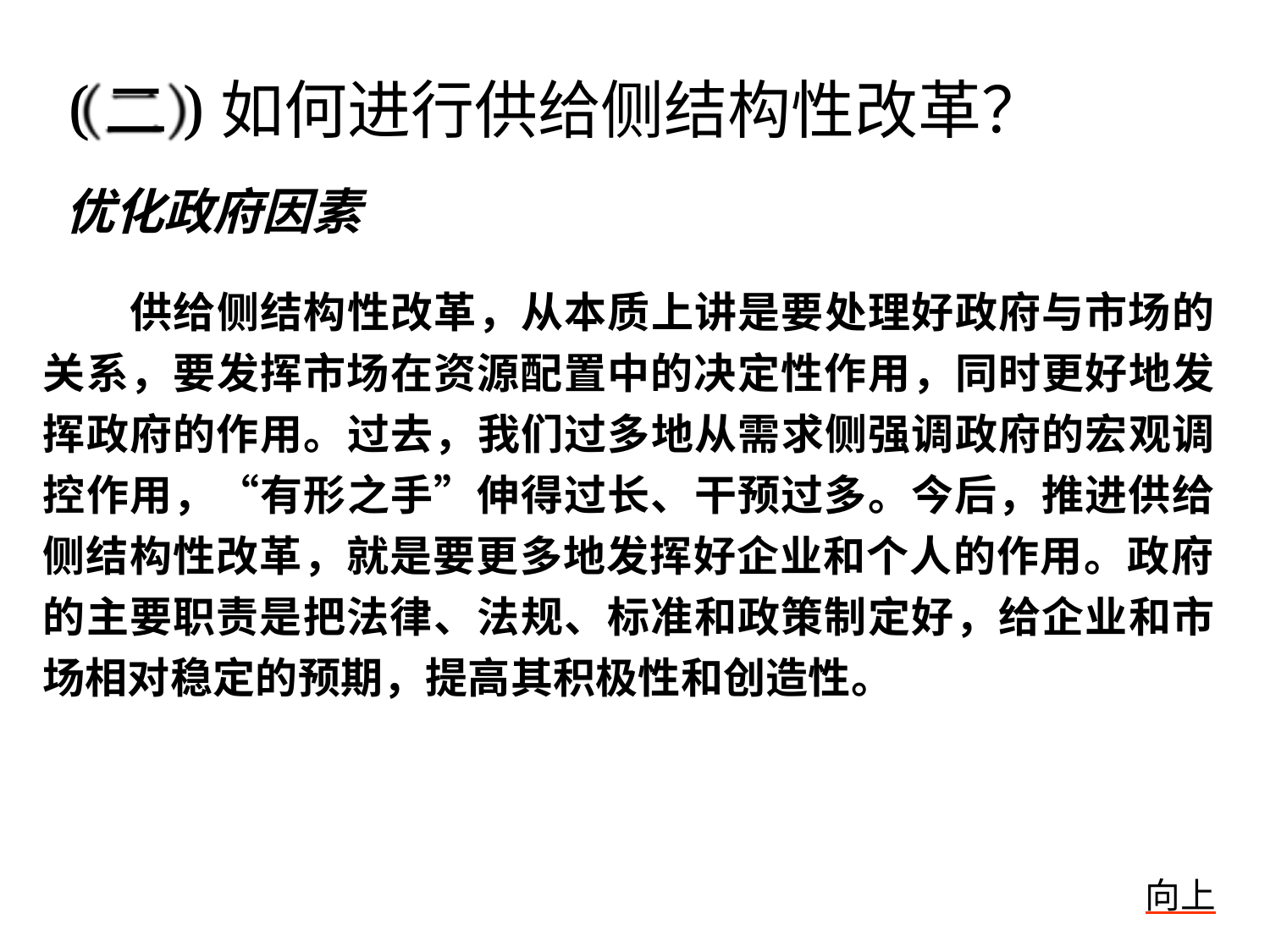

# (二)如何进行供给侧结构性改革？
优化政府因素
供给侧结构性改革，从本质上讲是要处理好政府与市场的 关系，要发挥市场在资源配置中的决定性作用，同时更好地发 挥政府的作用。过去，我们过多地从需求侧强调政府的宏观调 控作用，“有形之手”伸得过长、干预过多。今后，推进供给 侧结构性改革，就是要更多地发挥好企业和个人的作用。政府 的主要职责是把法律、法规、标准和政策制定好，给企业和市 场相对稳定的预期，提高其积极性和创造性。
向上